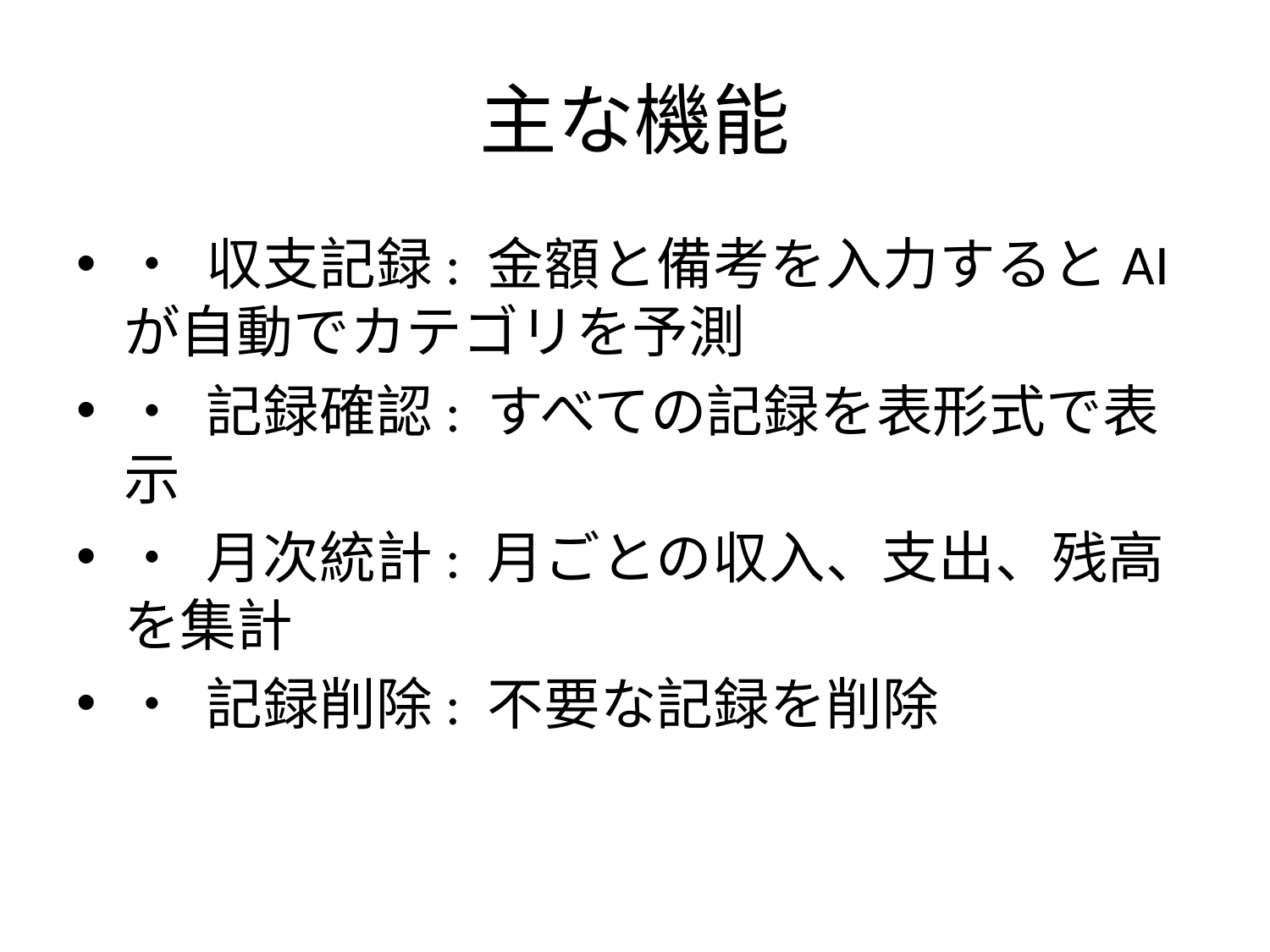

# 主な機能
• 収支記録: 金額と備考を入力するとAIが自動でカテゴリを予測
• 記録確認: すべての記録を表形式で表示
• 月次統計: 月ごとの収入、支出、残高を集計
• 記録削除: 不要な記録を削除